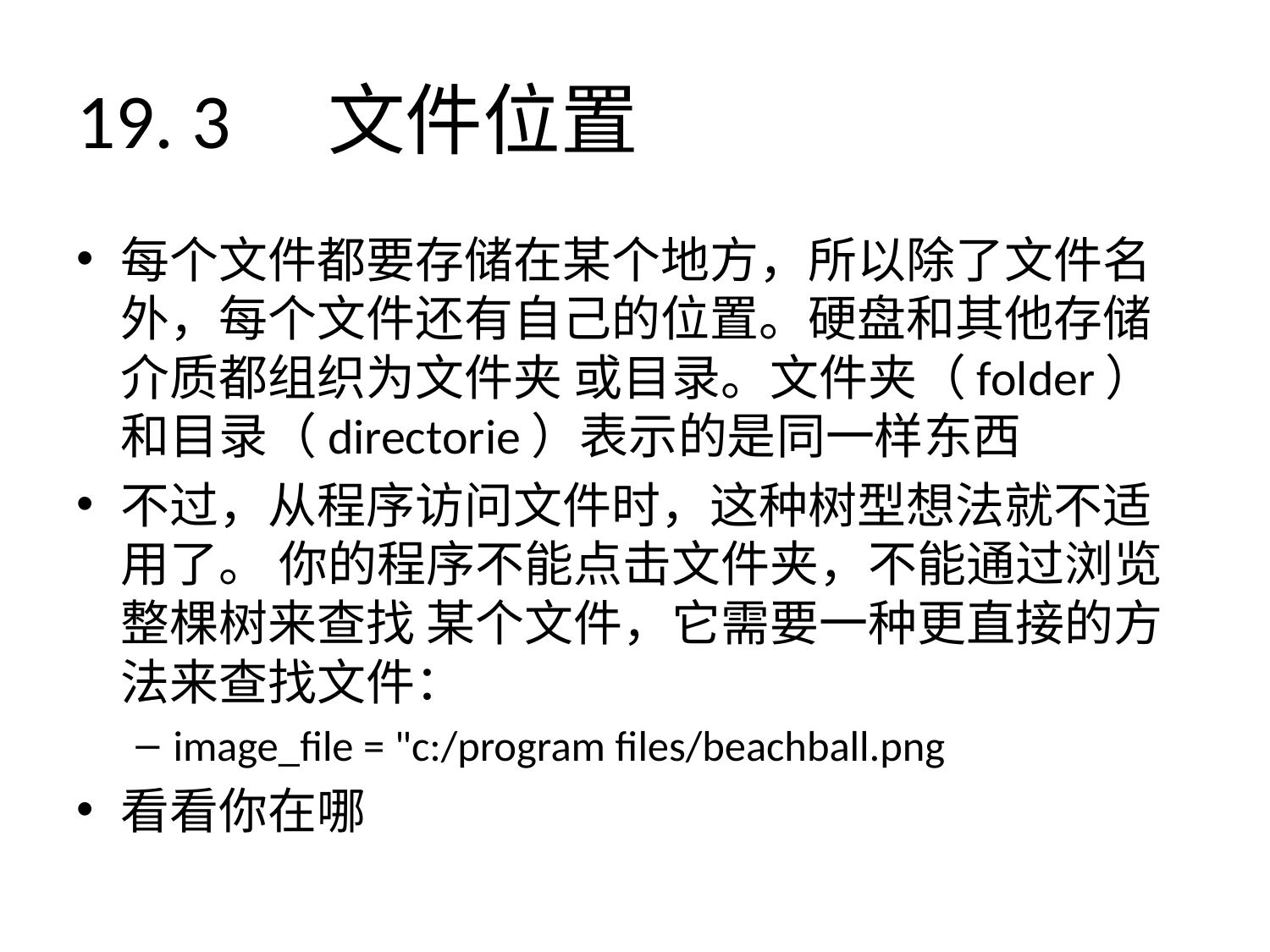

# 19. 3　文件位置
每个文件都要存储在某个地方，所以除了文件名外，每个文件还有自己的位置。硬盘和其他存储介质都组织为文件夹 或目录。文件夹（folder）和目录（directorie）表示的是同一样东西
不过，从程序访问文件时，这种树型想法就不适用了。 你的程序不能点击文件夹，不能通过浏览整棵树来查找 某个文件，它需要一种更直接的方法来查找文件：
image_file = "c:/program files/beachball.png
看看你在哪